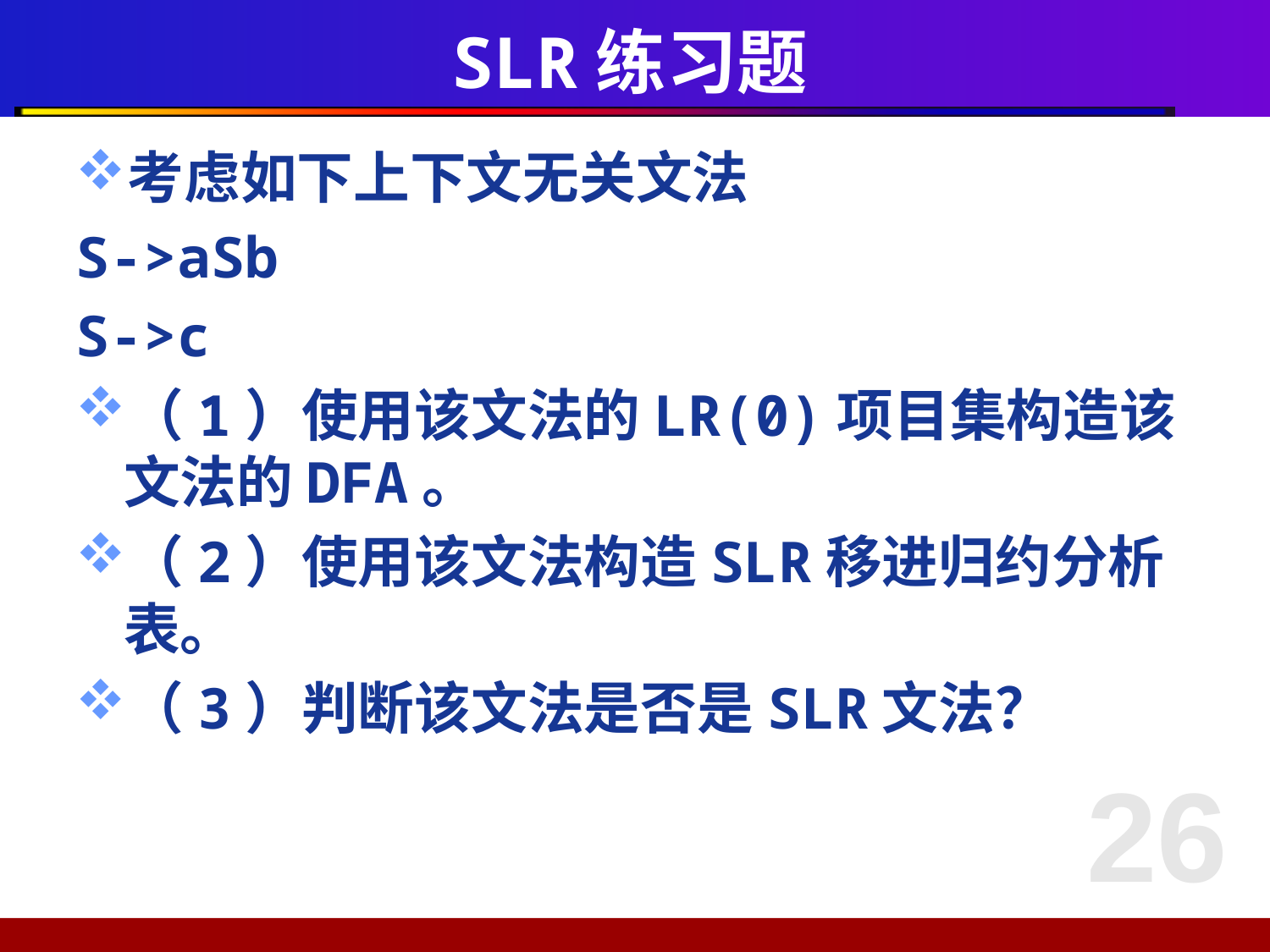

# SLR练习题
考虑如下上下文无关文法
S->aSb
S->c
（1）使用该文法的LR(0)项目集构造该文法的DFA。
（2）使用该文法构造SLR移进归约分析表。
（3）判断该文法是否是SLR文法？

26